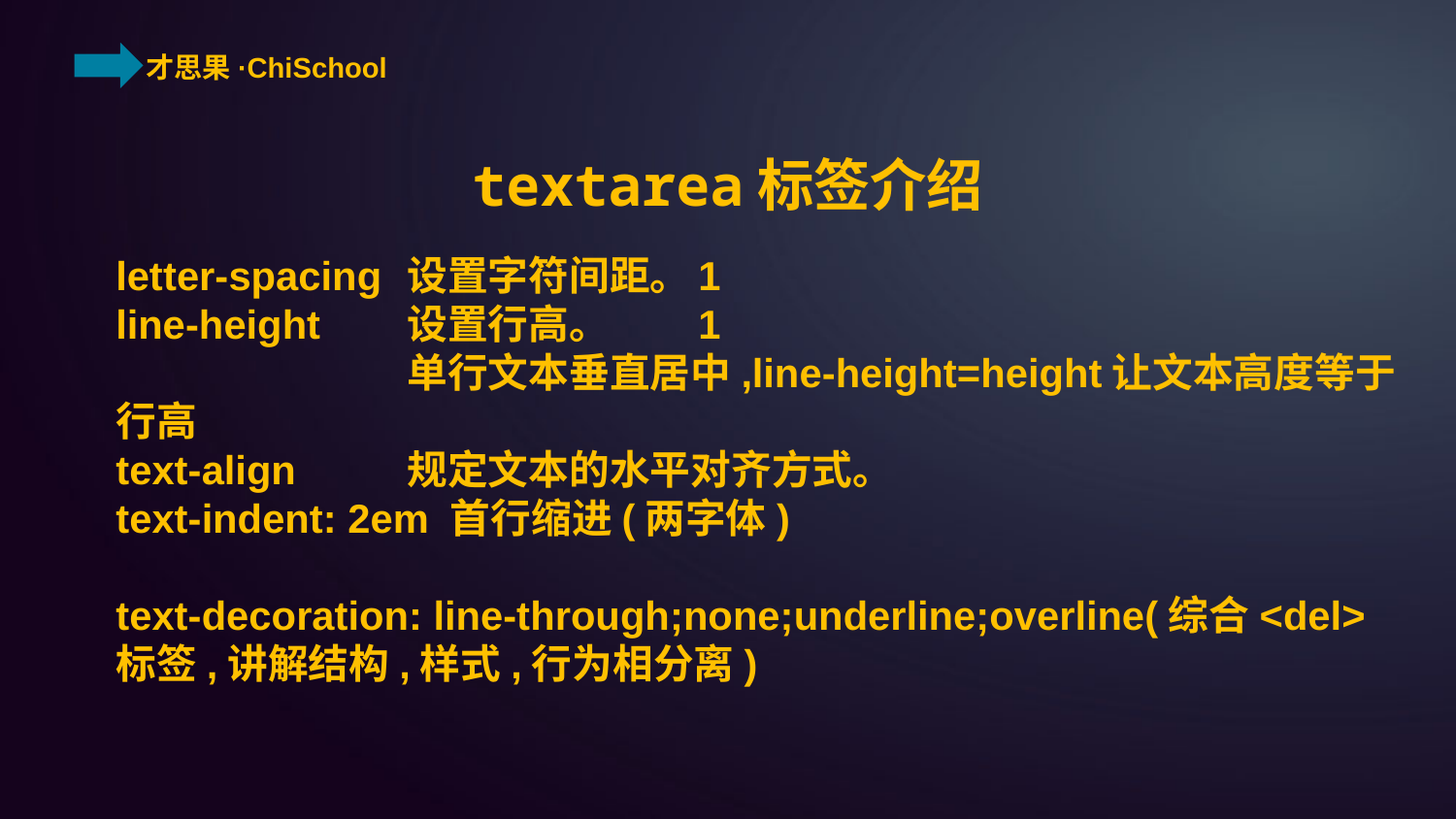

textarea标签介绍

letter-spacing	设置字符间距。	1
line-height	设置行高。	1
		单行文本垂直居中,line-height=height让文本高度等于行高
text-align	规定文本的水平对齐方式。
text-indent: 2em 首行缩进(两字体)

text-decoration: line-through;none;underline;overline(综合<del>标签,讲解结构,样式,行为相分离)